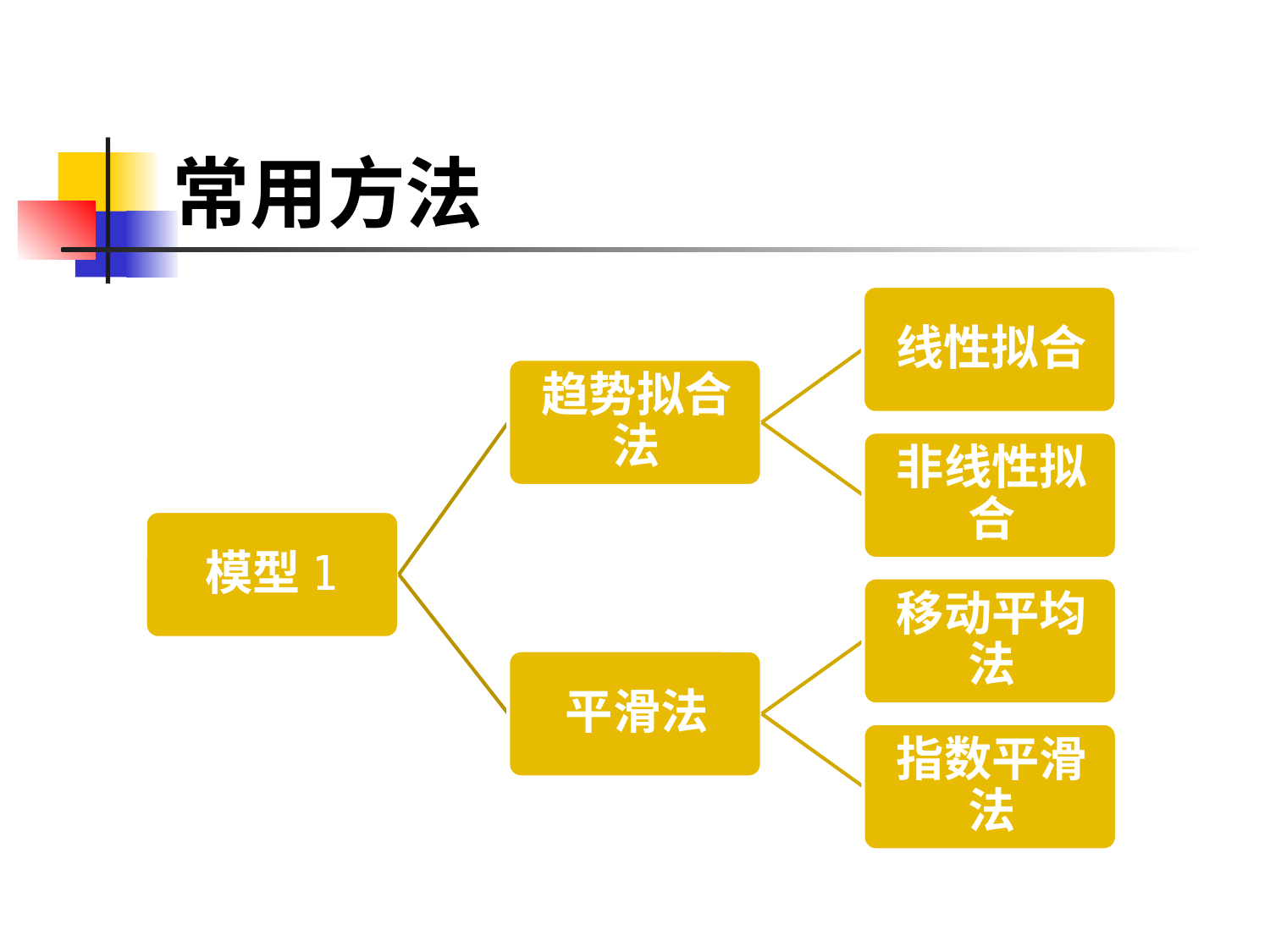

# 常用方法
模型1

趋势拟合法

线性拟合

非线性拟合

平滑法

移动平均法

指数平滑法